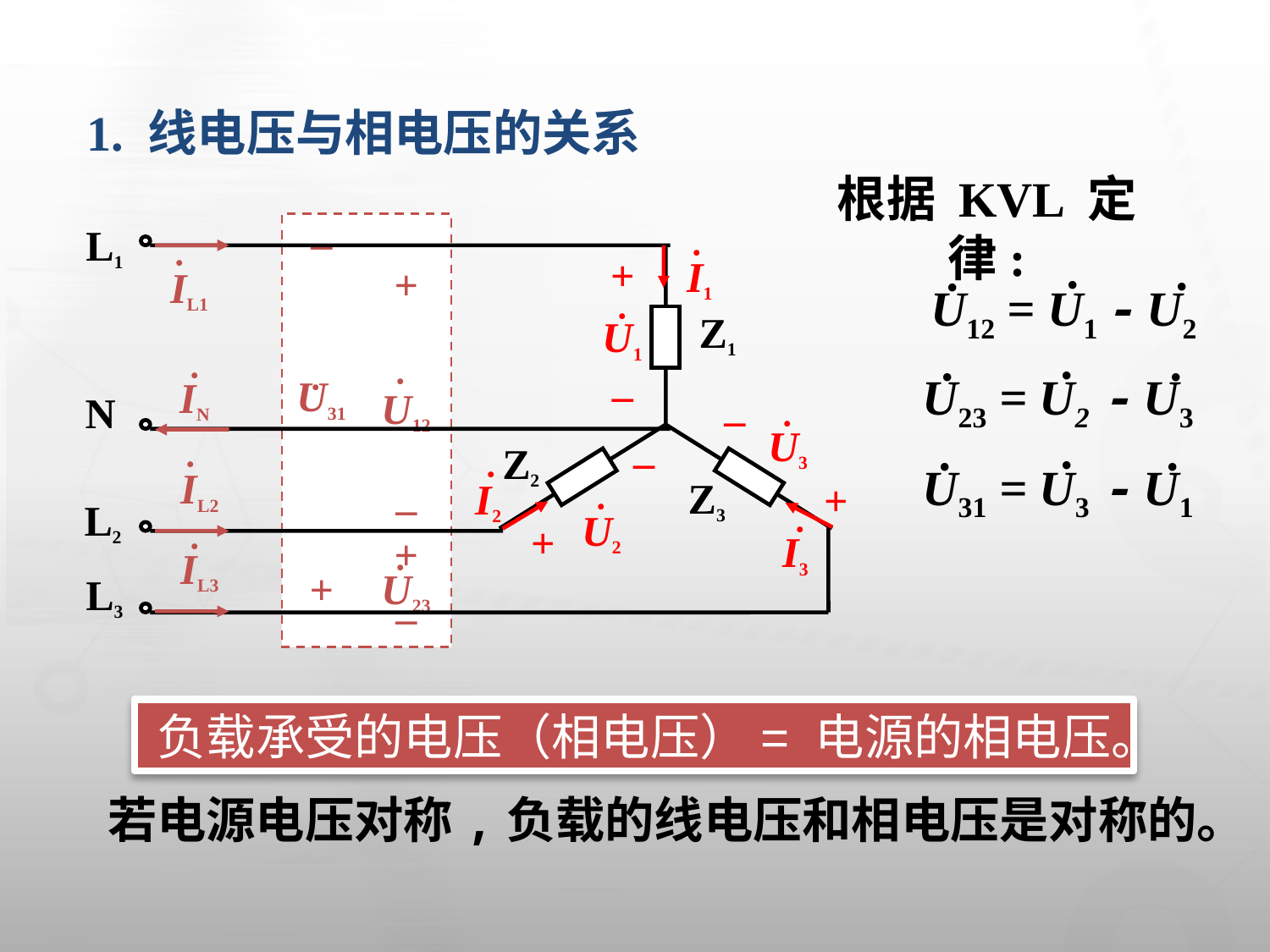

1. 线电压与相电压的关系
根据 KVL 定律:
_

U31

+

+

U12

_
·
·
+
U23
_
·
L1

Z1

N

Z2
Z3
L2

L3

 ·

I1
 ·

IL1
 ·
IN

 ·
IL2

 ·
IL3

+
U1
_
·
_
 ·
U3
+
_
 ·
U2
+
 ·
I2

 ·

I3
   ·
     ·
   ·
  U12 = U1 - U2
    ·
   ·
       ·
   U23 = U2 - U3
    ·
   ·
      ·
   U31 = U3 - U1
负载承受的电压（相电压）= 电源的相电压。
若电源电压对称,负载的线电压和相电压是对称的。